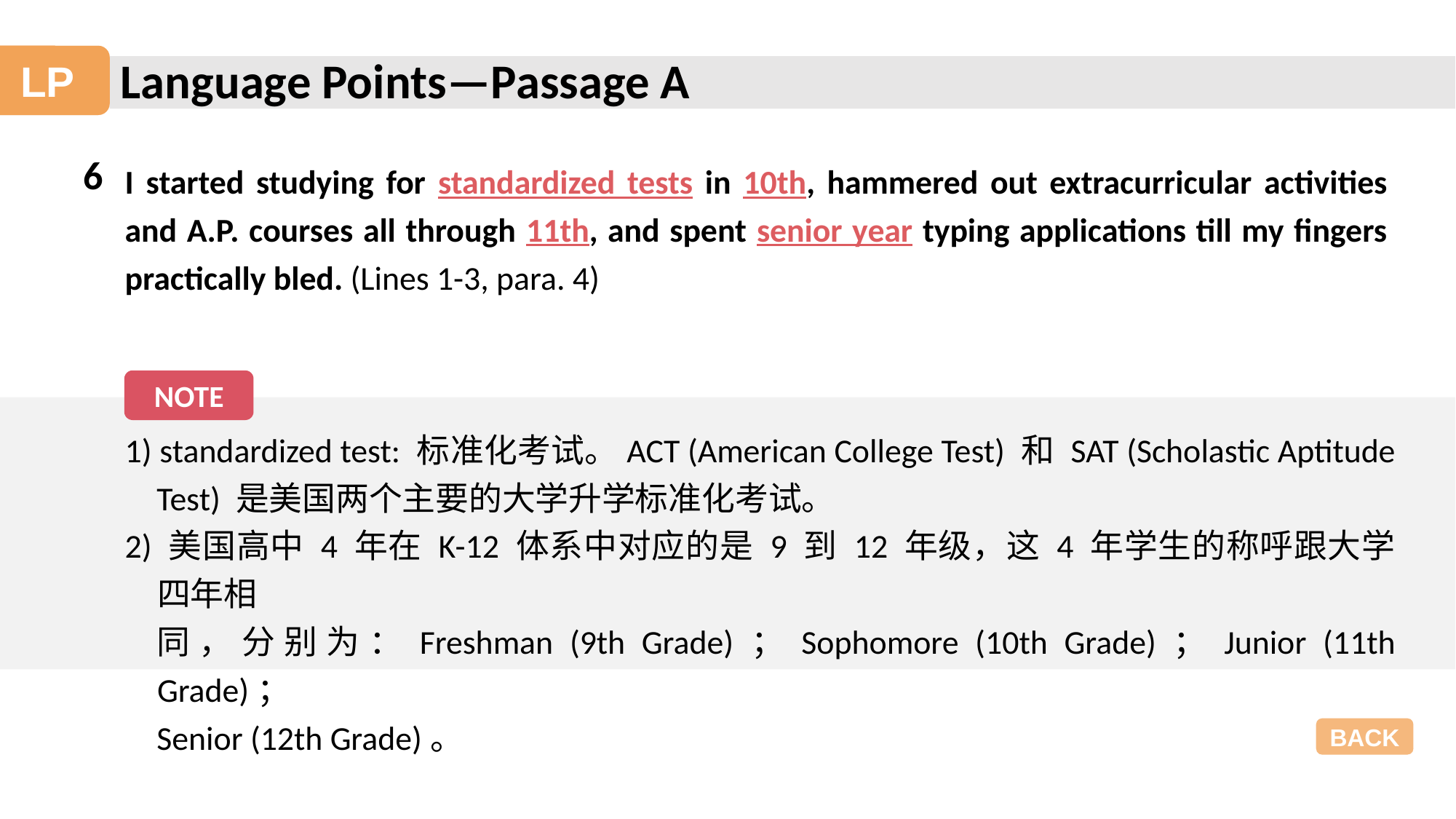

Language Points—Passage A
LP

6
I started studying for standardized tests in 10th, hammered out extracurricular activities and A.P. courses all through 11th, and spent senior year typing applications till my fingers practically bled. (Lines 1-3, para. 4)

NOTE

1) standardized test: 标准化考试。ACT (American College Test) 和 SAT (Scholastic Aptitude
Test) 是美国两个主要的大学升学标准化考试。
2) 美国高中 4 年在 K-12 体系中对应的是 9 到 12 年级，这 4 年学生的称呼跟大学四年相
同，分别为：Freshman (9th Grade)；Sophomore (10th Grade)；Junior (11th Grade)；
Senior (12th Grade)。
BACK